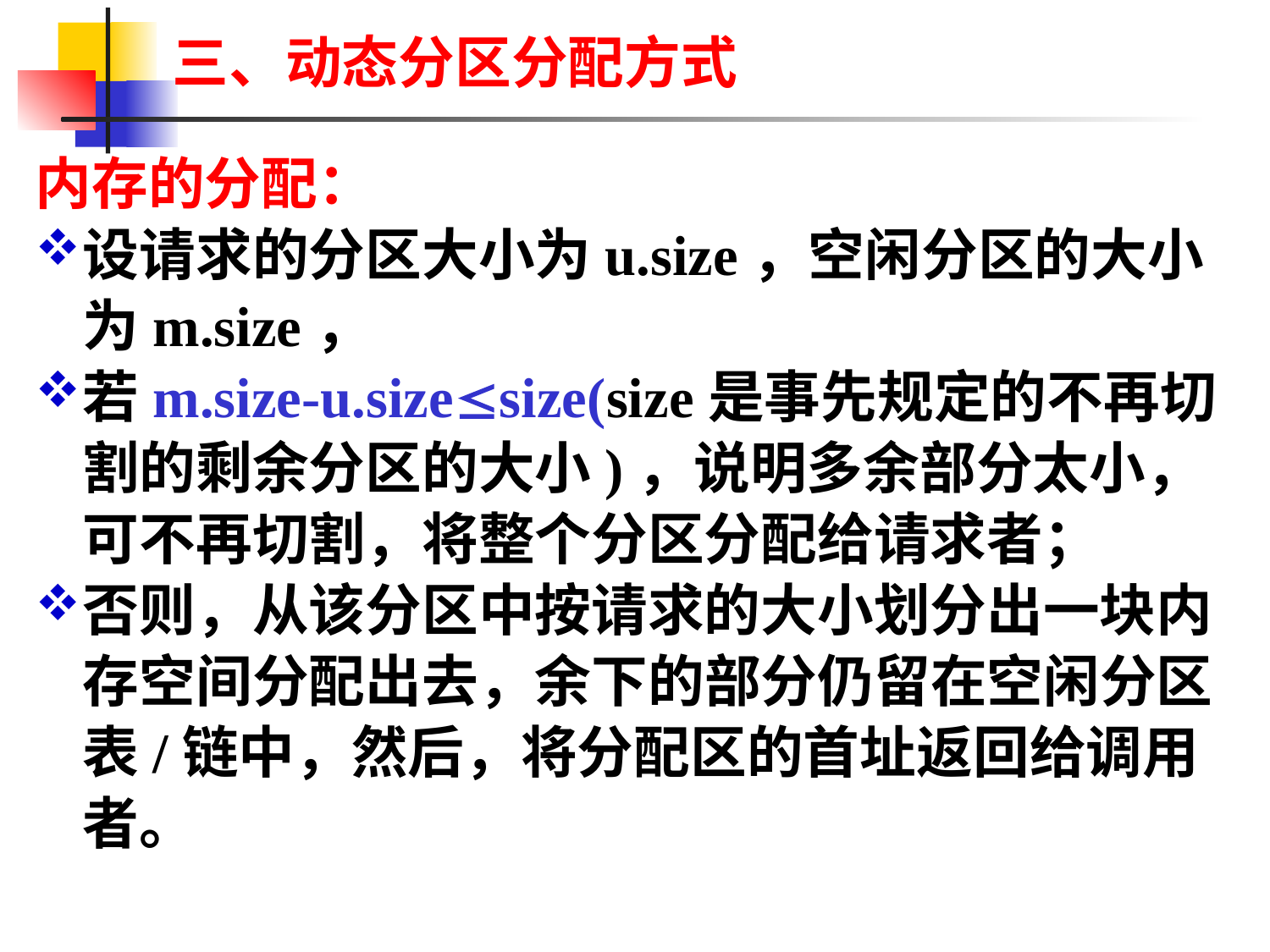

# 三、动态分区分配方式
内存的分配：
设请求的分区大小为u.size，空闲分区的大小为m.size，
若m.size-u.size≤size(size是事先规定的不再切割的剩余分区的大小)，说明多余部分太小，可不再切割，将整个分区分配给请求者；
否则，从该分区中按请求的大小划分出一块内存空间分配出去，余下的部分仍留在空闲分区表/链中，然后，将分配区的首址返回给调用者。